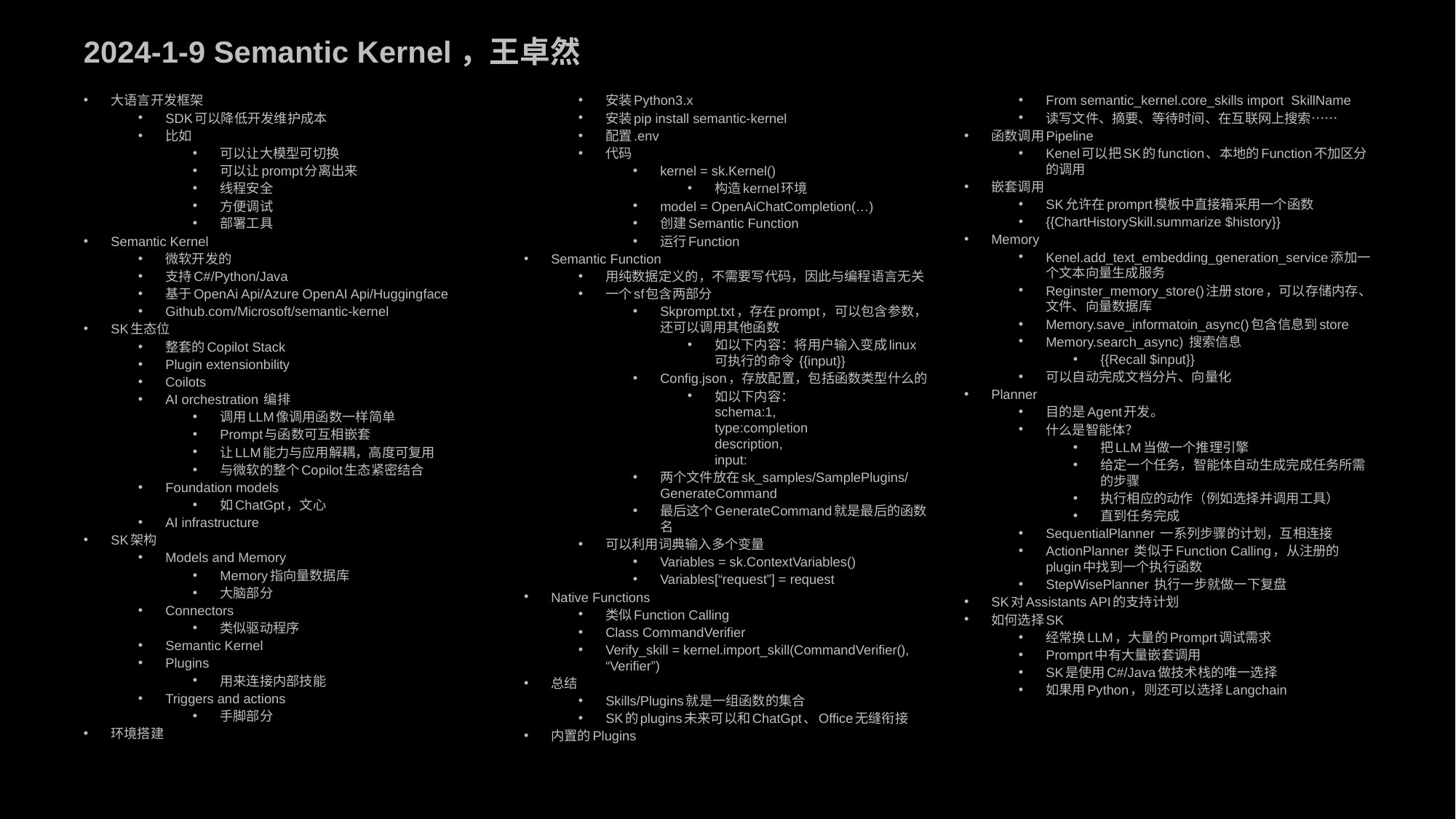

# 2024-1-9 Semantic Kernel，王卓然
大语言开发框架
SDK可以降低开发维护成本
比如
可以让大模型可切换
可以让prompt分离出来
线程安全
方便调试
部署工具
Semantic Kernel
微软开发的
支持C#/Python/Java
基于OpenAi Api/Azure OpenAI Api/Huggingface
Github.com/Microsoft/semantic-kernel
SK生态位
整套的Copilot Stack
Plugin extensionbility
Coilots
AI orchestration 编排
调用LLM像调用函数一样简单
Prompt与函数可互相嵌套
让LLM能力与应用解耦，高度可复用
与微软的整个Copilot生态紧密结合
Foundation models
如ChatGpt，文心
AI infrastructure
SK架构
Models and Memory
Memory指向量数据库
大脑部分
Connectors
类似驱动程序
Semantic Kernel
Plugins
用来连接内部技能
Triggers and actions
手脚部分
环境搭建
安装Python3.x
安装pip install semantic-kernel
配置.env
代码
kernel = sk.Kernel()
构造kernel环境
model = OpenAiChatCompletion(…)
创建Semantic Function
运行Function
Semantic Function
用纯数据定义的，不需要写代码，因此与编程语言无关
一个sf包含两部分
Skprompt.txt，存在prompt，可以包含参数，还可以调用其他函数
如以下内容：将用户输入变成linux可执行的命令 {{input}}
Config.json，存放配置，包括函数类型什么的
如以下内容：
schema:1,
type:completion
description,
input:
两个文件放在sk_samples/SamplePlugins/GenerateCommand
最后这个GenerateCommand就是最后的函数名
可以利用词典输入多个变量
Variables = sk.ContextVariables()
Variables[“request”] = request
Native Functions
类似Function Calling
Class CommandVerifier
Verify_skill = kernel.import_skill(CommandVerifier(), “Verifier”)
总结
Skills/Plugins就是一组函数的集合
SK的plugins未来可以和ChatGpt、Office无缝衔接
内置的Plugins
From semantic_kernel.core_skills import  SkillName
读写文件、摘要、等待时间、在互联网上搜索……
函数调用Pipeline
Kenel可以把SK的function、本地的Function不加区分的调用
嵌套调用
SK允许在promprt模板中直接箱采用一个函数
{{ChartHistorySkill.summarize $history}}
Memory
Kenel.add_text_embedding_generation_service添加一个文本向量生成服务
Reginster_memory_store()注册store，可以存储内存、文件、向量数据库
Memory.save_informatoin_async()包含信息到store
Memory.search_async) 搜索信息
{{Recall $input}}
可以自动完成文档分片、向量化
Planner
目的是Agent开发。
什么是智能体？
把LLM当做一个推理引擎
给定一个任务，智能体自动生成完成任务所需的步骤
执行相应的动作（例如选择并调用工具）
直到任务完成
SequentialPlanner 一系列步骤的计划，互相连接
ActionPlanner 类似于Function Calling，从注册的plugin中找到一个执行函数
StepWisePlanner 执行一步就做一下复盘
SK对Assistants API的支持计划
如何选择SK
经常换LLM，大量的Promprt调试需求
Promprt中有大量嵌套调用
SK是使用C#/Java做技术栈的唯一选择
如果用Python，则还可以选择Langchain